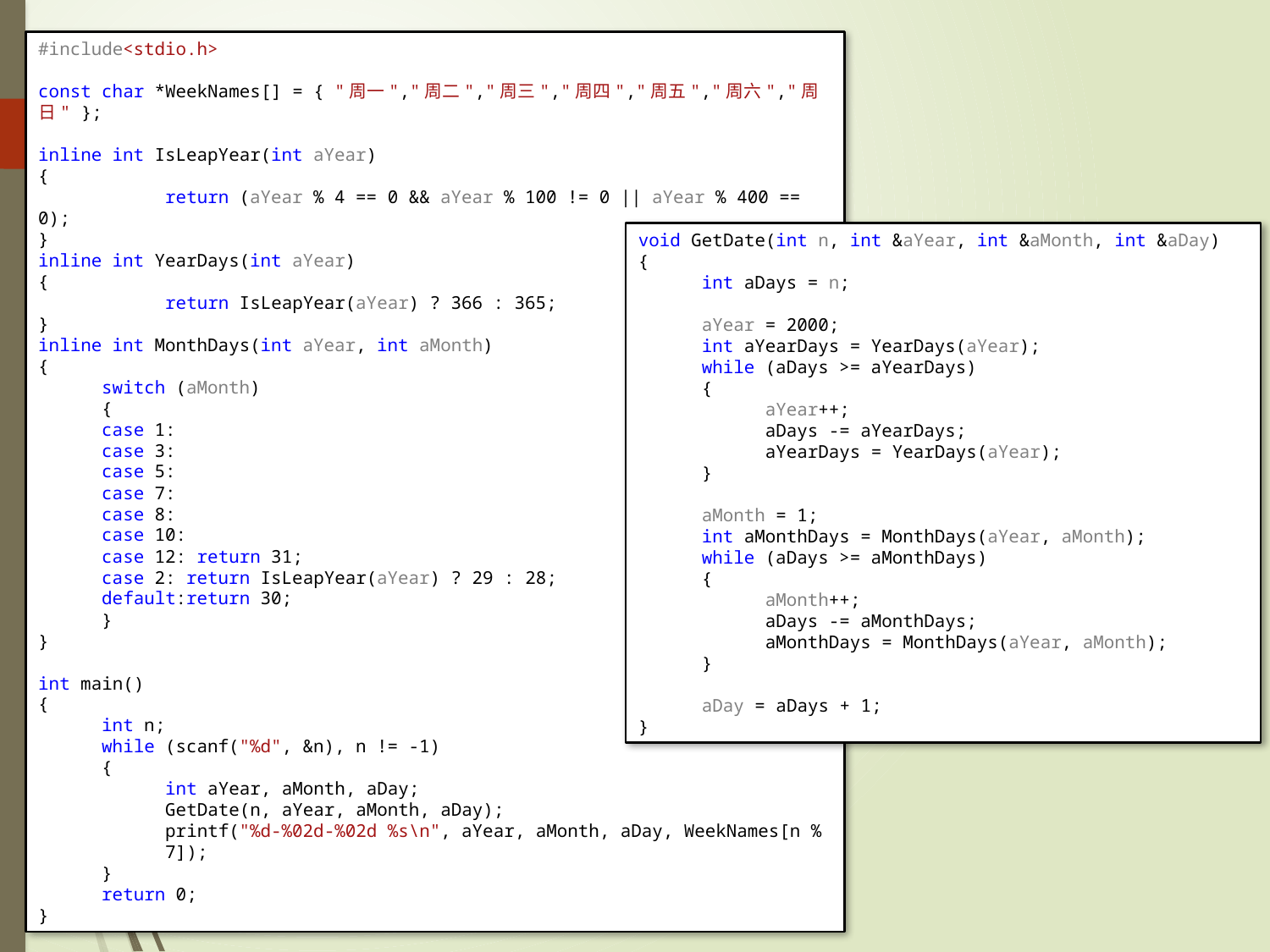

#include<stdio.h>

const char *WeekNames[] = { "周一","周二","周三","周四","周五","周六","周日" };

inline int IsLeapYear(int aYear)
{
	return (aYear % 4 == 0 && aYear % 100 != 0 || aYear % 400 == 0);
}
inline int YearDays(int aYear)
{
	return IsLeapYear(aYear) ? 366 : 365;
}
inline int MonthDays(int aYear, int aMonth)
{
switch (aMonth)
{
case 1:
case 3:
case 5:
case 7:
case 8:
case 10:
case 12: return 31;
case 2: return IsLeapYear(aYear) ? 29 : 28;
default:return 30;
}
}

int main()
{
int n;
while (scanf("%d", &n), n != -1)
{
int aYear, aMonth, aDay;
GetDate(n, aYear, aMonth, aDay);
printf("%d-%02d-%02d %s\n", aYear, aMonth, aDay, WeekNames[n % 7]);
}
return 0;
}
void GetDate(int n, int &aYear, int &aMonth, int &aDay)
{
int aDays = n;

aYear = 2000;
int aYearDays = YearDays(aYear);
while (aDays >= aYearDays)
{
aYear++;
aDays -= aYearDays;
aYearDays = YearDays(aYear);
}

aMonth = 1;
int aMonthDays = MonthDays(aYear, aMonth);
while (aDays >= aMonthDays)
{
aMonth++;
aDays -= aMonthDays;
aMonthDays = MonthDays(aYear, aMonth);
}

aDay = aDays + 1;
}